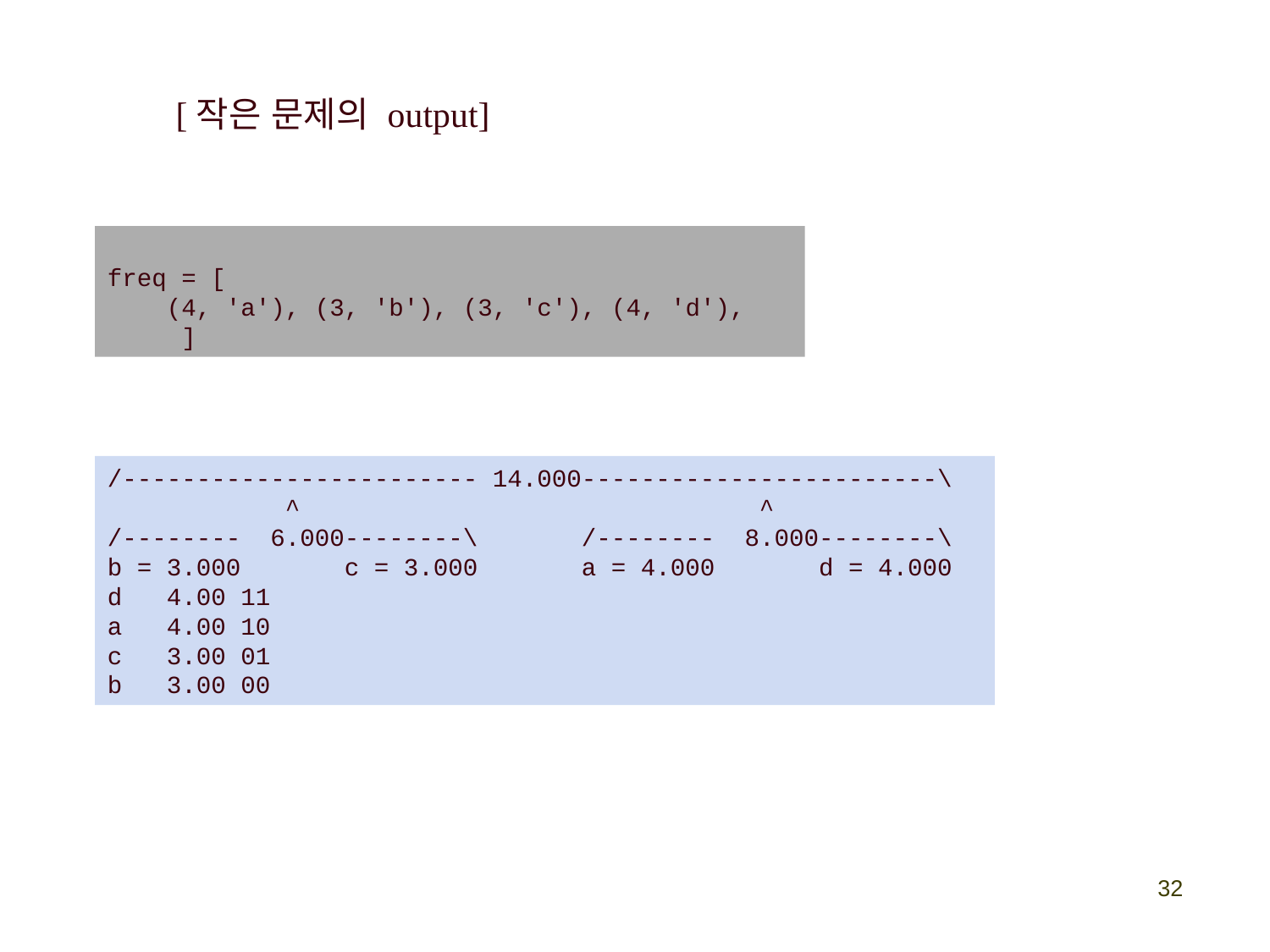

[작은 문제의 output]

freq = [
    (4, 'a'), (3, 'b'), (3, 'c'), (4, 'd'),
     ]
/------------------------ 14.000------------------------\
            ^                               ^
/--------  6.000--------\       /--------  8.000--------\
b = 3.000       c = 3.000       a = 4.000       d = 4.000
d   4.00 11
a   4.00 10
c   3.00 01
b   3.00 00
32